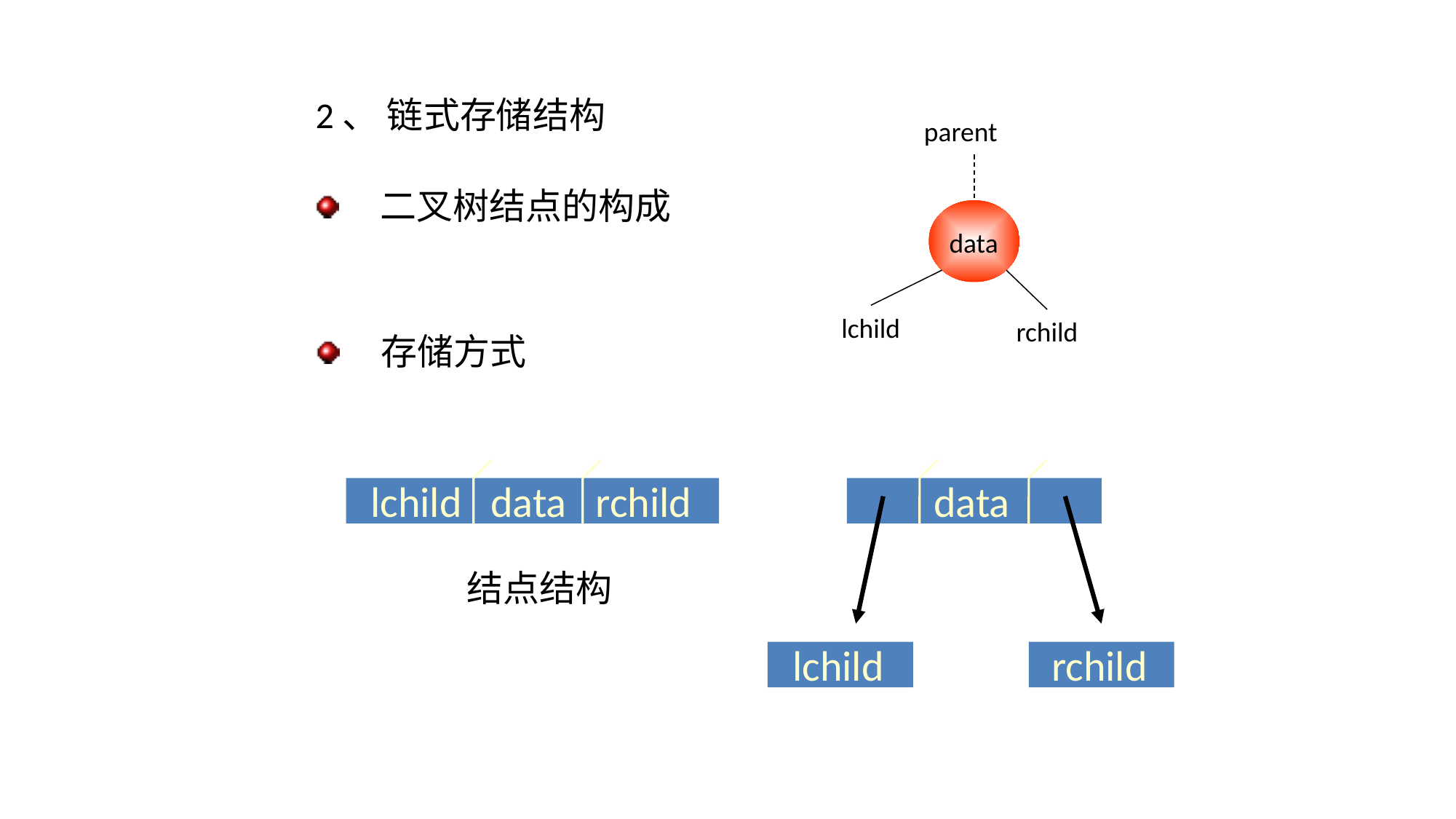

2、 链式存储结构
parent
 data
lchild
rchild
    二叉树结点的构成
    存储方式

lchild   data   rchild

结点结构

data

lchild
rchild